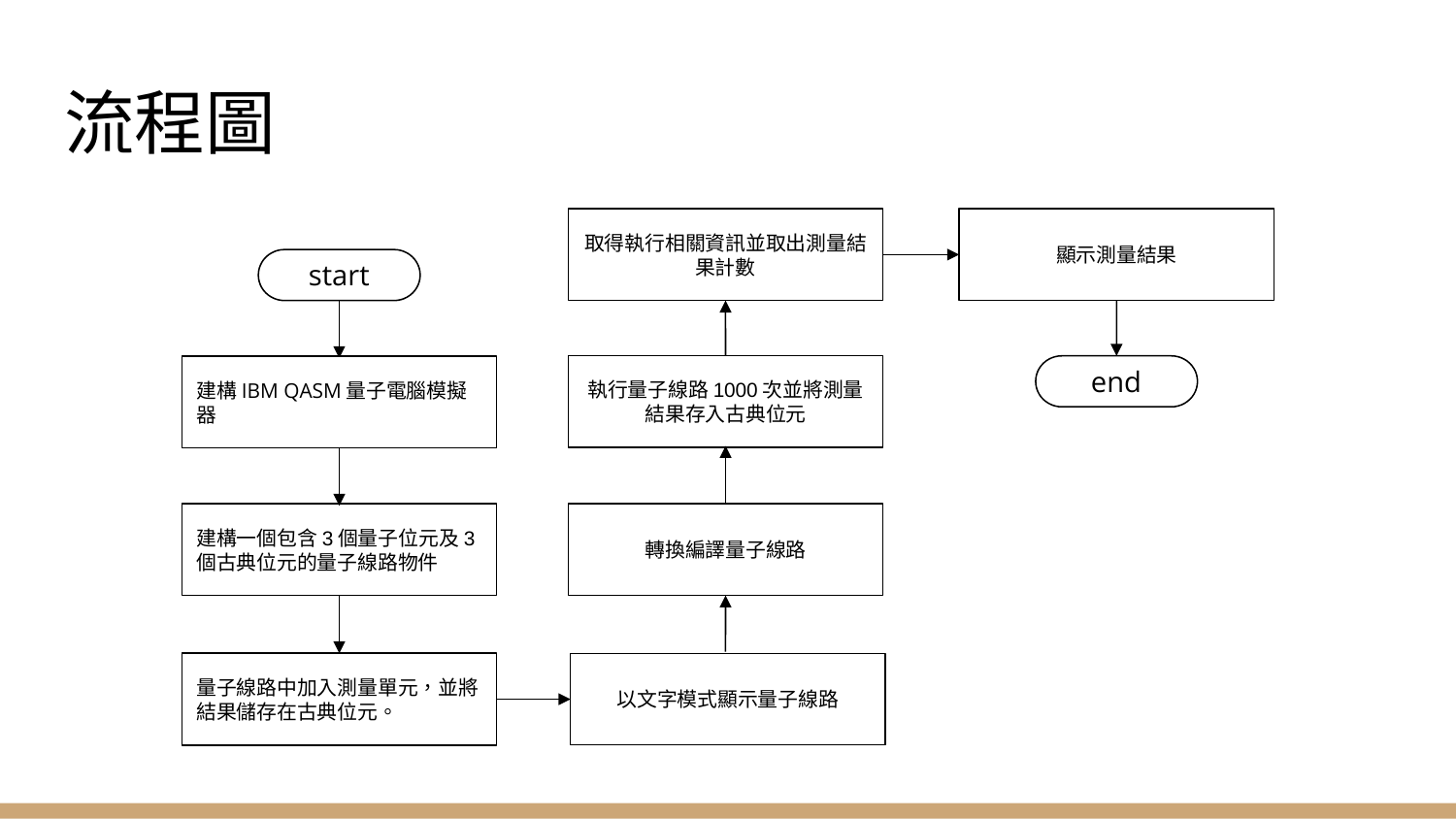

# 流程圖
取得執行相關資訊並取出測量結果計數
顯示測量結果
start
執行量子線路1000次並將測量結果存入古典位元
end
建構IBM QASM量子電腦模擬器
建構一個包含3個量子位元及3個古典位元的量子線路物件
轉換編譯量子線路
量子線路中加入測量單元，並將結果儲存在古典位元。
以文字模式顯示量子線路